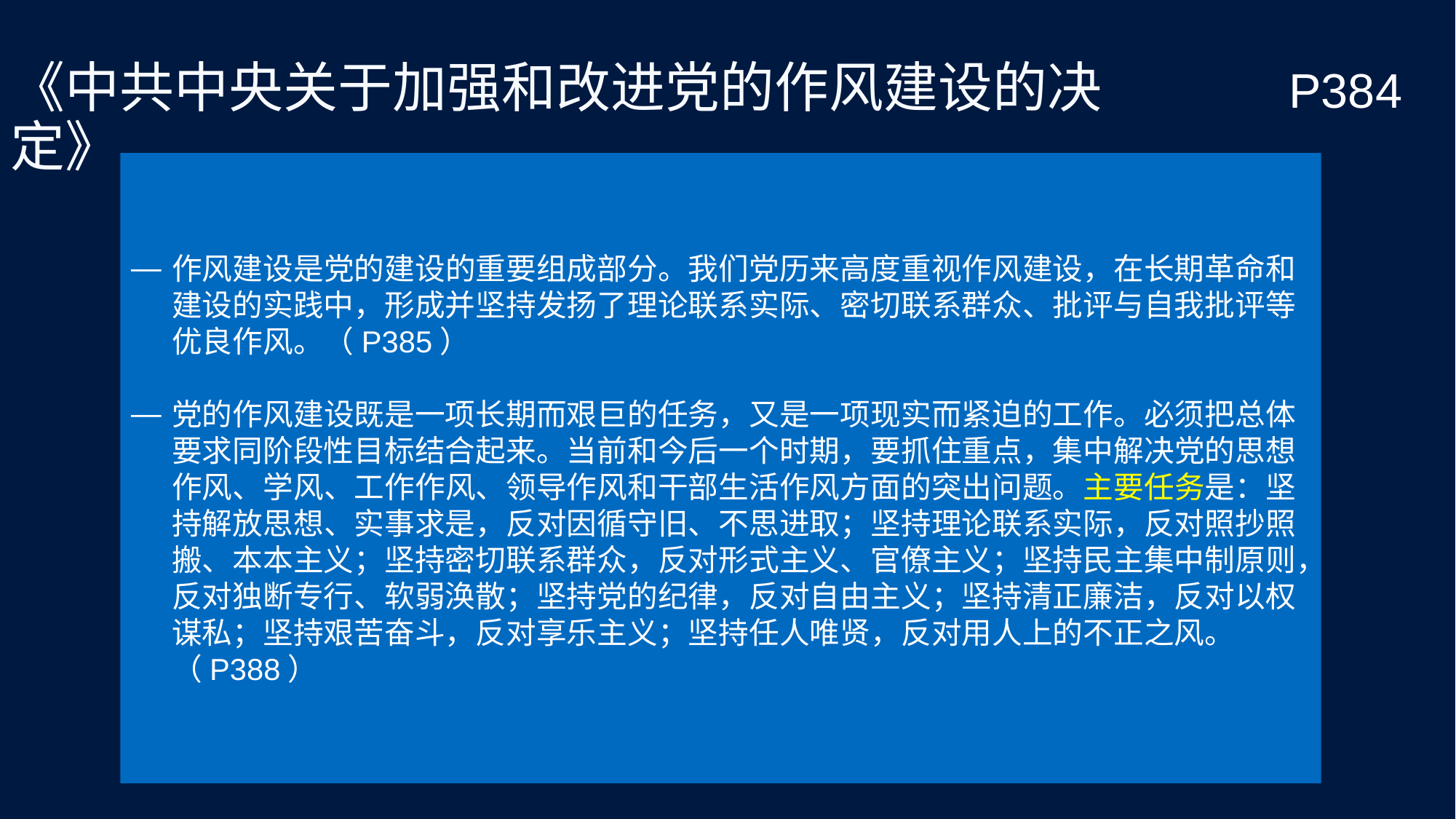

P384
《中共中央关于加强和改进党的作风建设的决定》
作风建设是党的建设的重要组成部分。我们党历来高度重视作风建设，在长期革命和建设的实践中，形成并坚持发扬了理论联系实际、密切联系群众、批评与自我批评等优良作风。（P385）

党的作风建设既是一项长期而艰巨的任务，又是一项现实而紧迫的工作。必须把总体要求同阶段性目标结合起来。当前和今后一个时期，要抓住重点，集中解决党的思想作风、学风、工作作风、领导作风和干部生活作风方面的突出问题。主要任务是：坚持解放思想、实事求是，反对因循守旧、不思进取；坚持理论联系实际，反对照抄照搬、本本主义；坚持密切联系群众，反对形式主义、官僚主义；坚持民主集中制原则，反对独断专行、软弱涣散；坚持党的纪律，反对自由主义；坚持清正廉洁，反对以权谋私；坚持艰苦奋斗，反对享乐主义；坚持任人唯贤，反对用人上的不正之风。（P388）